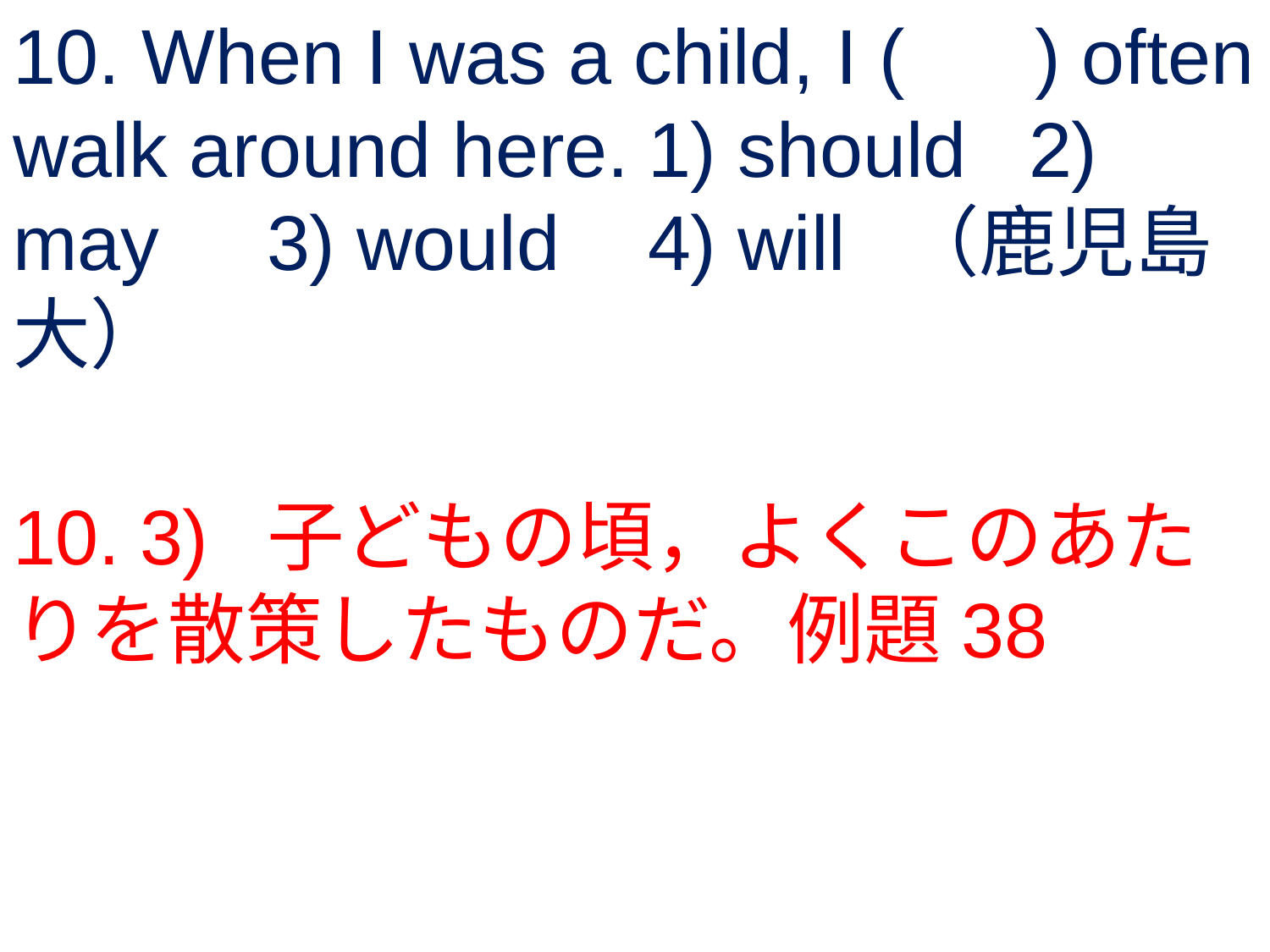

# 10. When I was a child, I (      ) often walk around here.	1) should	2) may	3) would	4) will	（鹿児島大）
10.	3) 	子どもの頃，よくこのあたりを散策したものだ。例題38